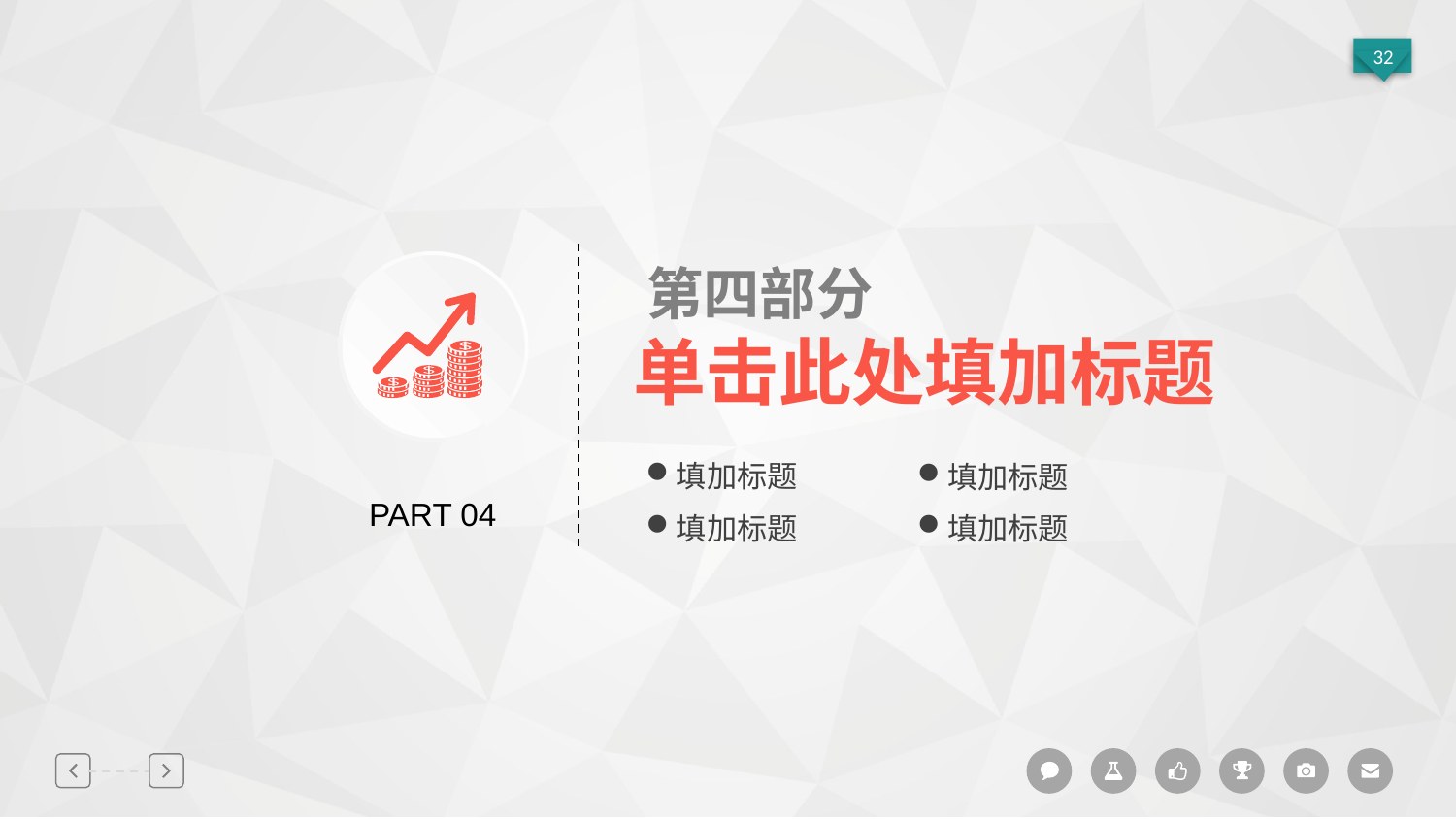

第四部分
单击此处填加标题

填加标题
填加标题
PART 04
填加标题
填加标题